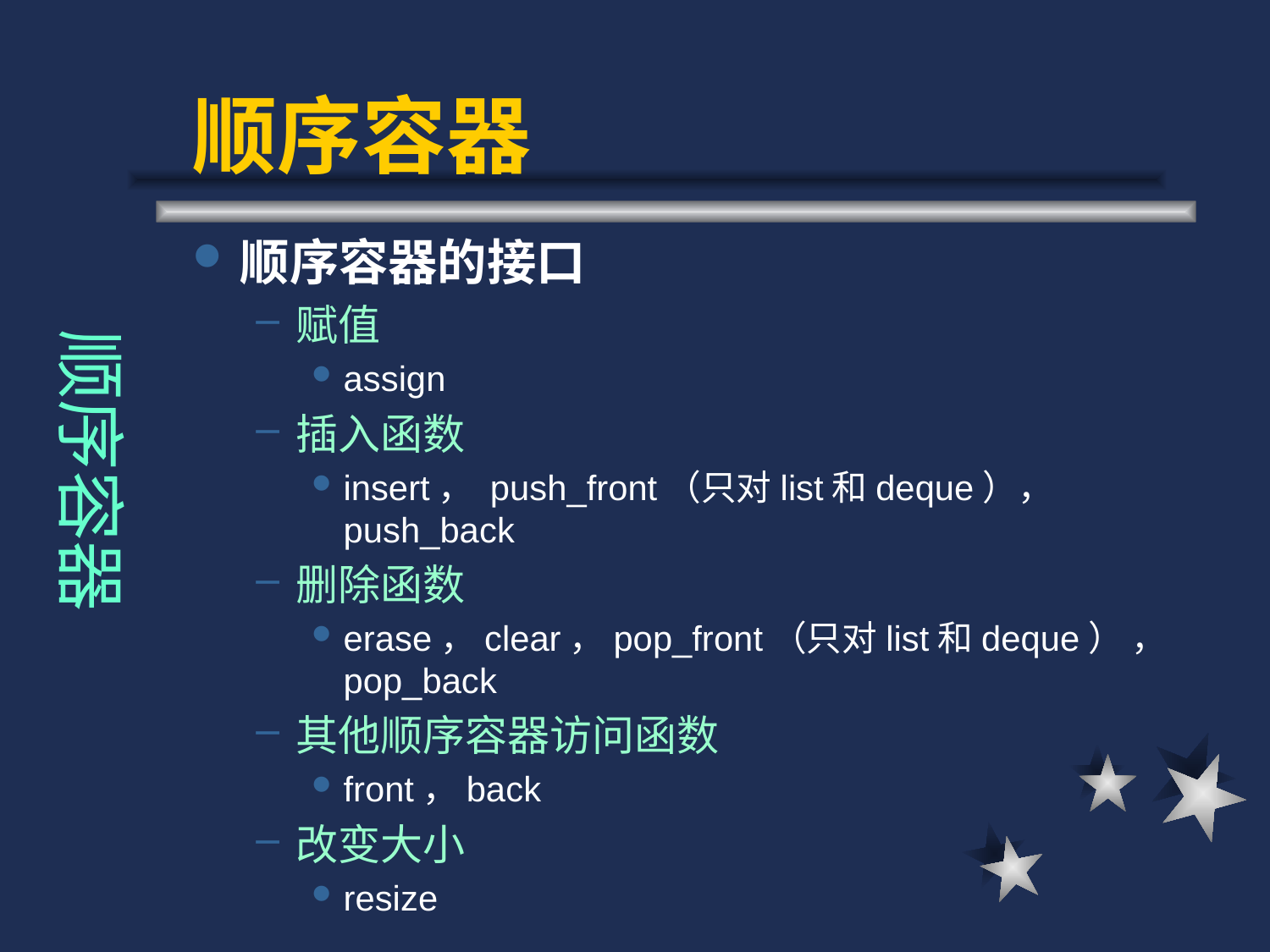

# 顺序容器
顺序容器
顺序容器的接口
赋值
assign
插入函数
insert， push_front（只对list和deque）， push_back
删除函数
erase，clear，pop_front（只对list和deque） ，pop_back
其他顺序容器访问函数
front，back
改变大小
resize
22